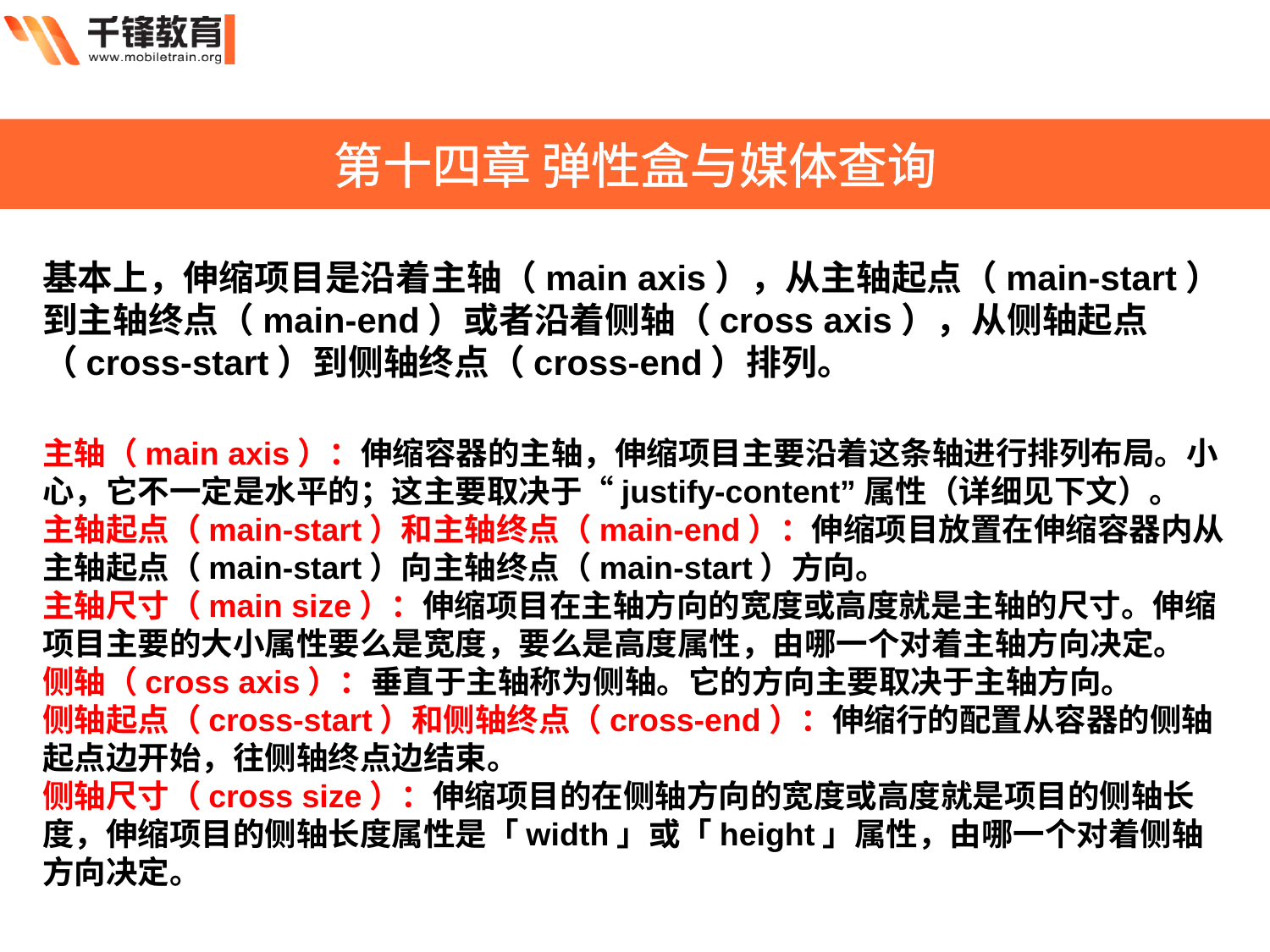

第十四章 弹性盒与媒体查询

基本上，伸缩项目是沿着主轴（main axis），从主轴起点（main-start）到主轴终点（main-end）或者沿着侧轴（cross axis），从侧轴起点（cross-start）到侧轴终点（cross-end）排列。

主轴（main axis）：伸缩容器的主轴，伸缩项目主要沿着这条轴进行排列布局。小心，它不一定是水平的；这主要取决于“justify-content”属性（详细见下文）。
主轴起点（main-start）和主轴终点（main-end）：伸缩项目放置在伸缩容器内从主轴起点（main-start）向主轴终点（main-start）方向。
主轴尺寸（main size）：伸缩项目在主轴方向的宽度或高度就是主轴的尺寸。伸缩项目主要的大小属性要么是宽度，要么是高度属性，由哪一个对着主轴方向决定。
侧轴（cross axis）：垂直于主轴称为侧轴。它的方向主要取决于主轴方向。
侧轴起点（cross-start）和侧轴终点（cross-end）：伸缩行的配置从容器的侧轴起点边开始，往侧轴终点边结束。
侧轴尺寸（cross size）：伸缩项目的在侧轴方向的宽度或高度就是项目的侧轴长度，伸缩项目的侧轴长度属性是「width」或「height」属性，由哪一个对着侧轴方向决定。